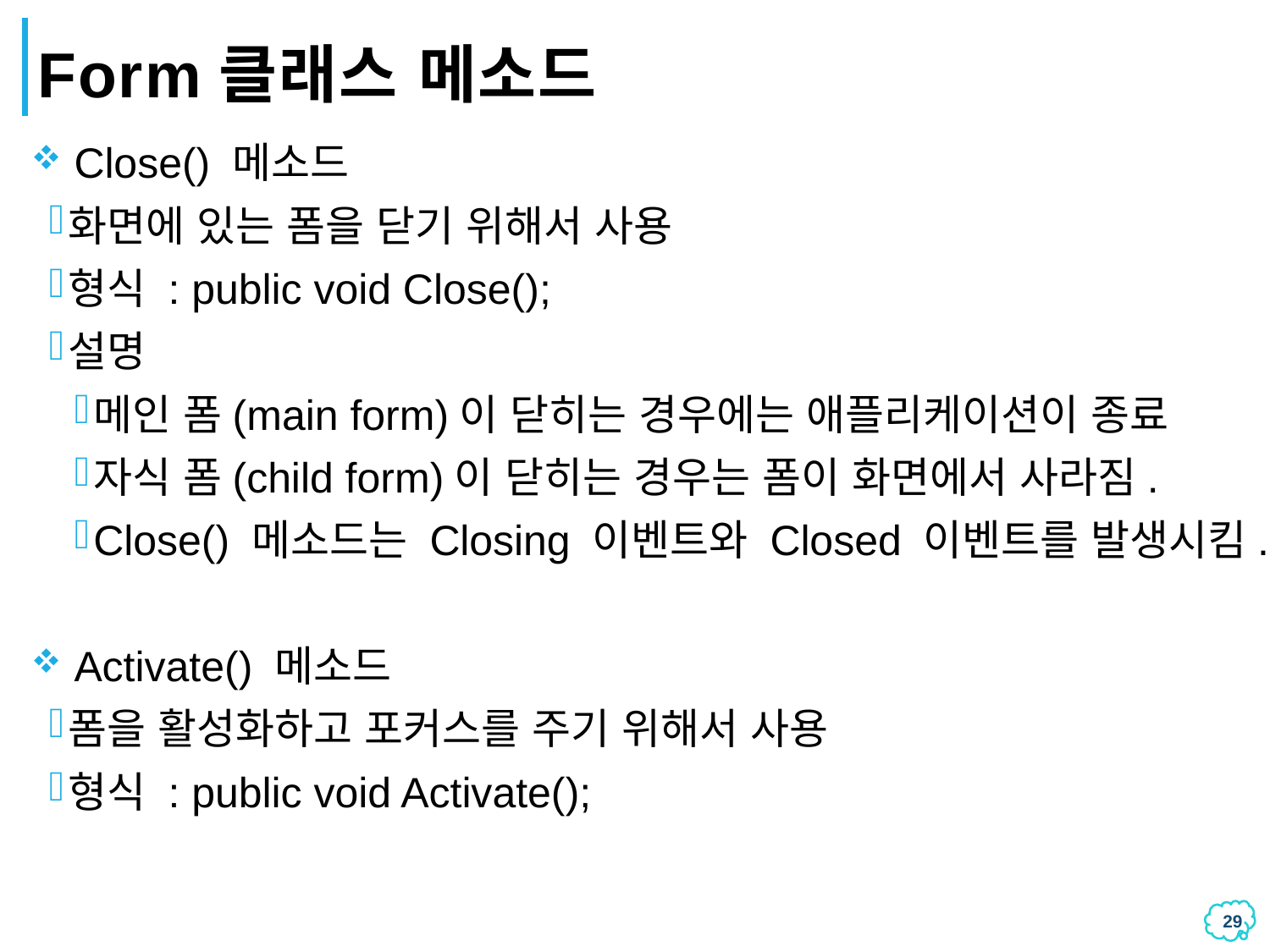

# Form클래스 메소드
 Close() 메소드
화면에 있는 폼을 닫기 위해서 사용
형식 : public void Close();
설명
메인 폼(main form)이 닫히는 경우에는 애플리케이션이 종료
자식 폼(child form)이 닫히는 경우는 폼이 화면에서 사라짐.
Close() 메소드는 Closing 이벤트와 Closed 이벤트를 발생시킴.

 Activate() 메소드
폼을 활성화하고 포커스를 주기 위해서 사용
형식 : public void Activate();

29